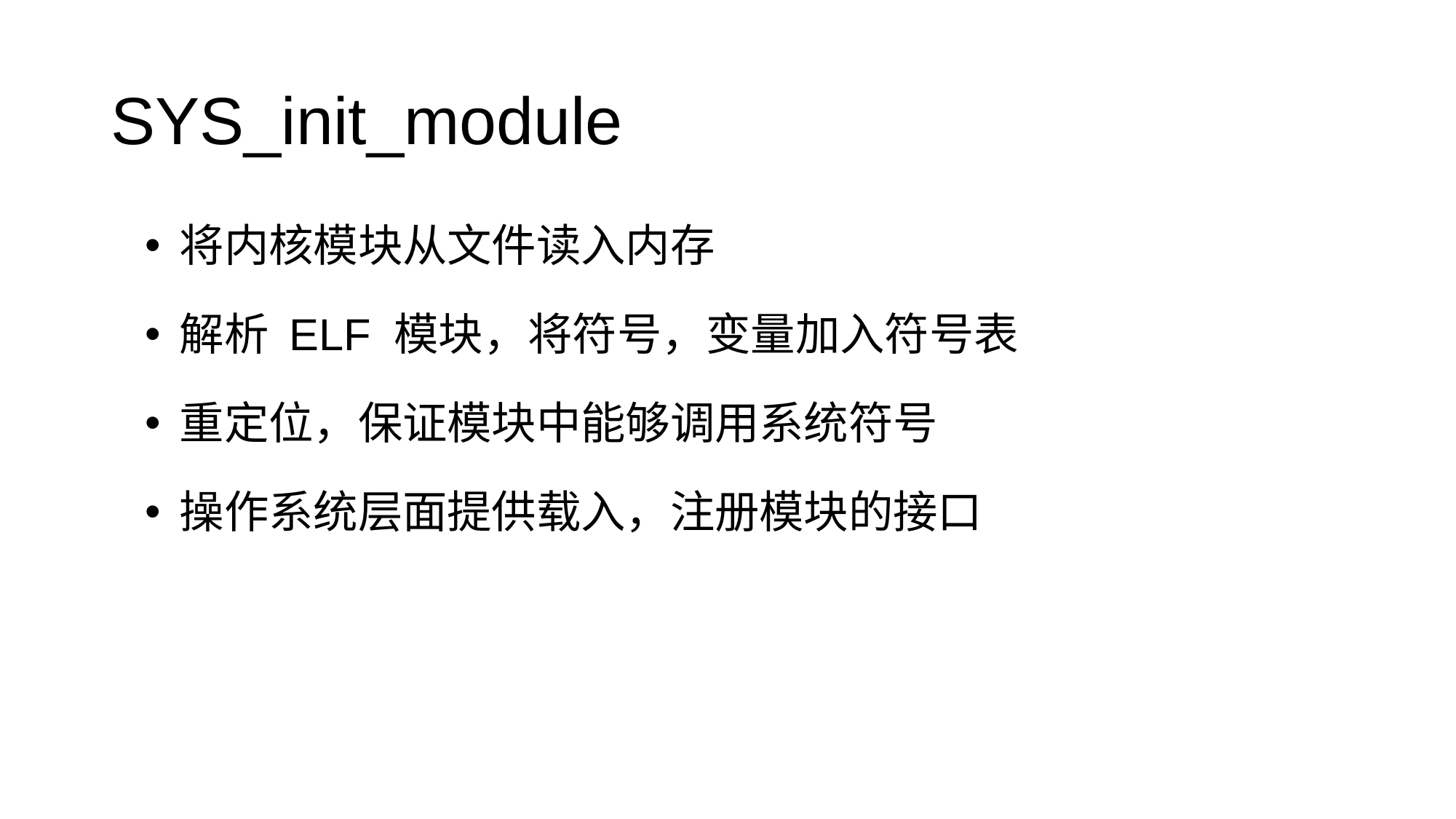

# SYS_init_module
将内核模块从文件读入内存
解析 ELF 模块，将符号，变量加入符号表
重定位，保证模块中能够调用系统符号
操作系统层面提供载入，注册模块的接口